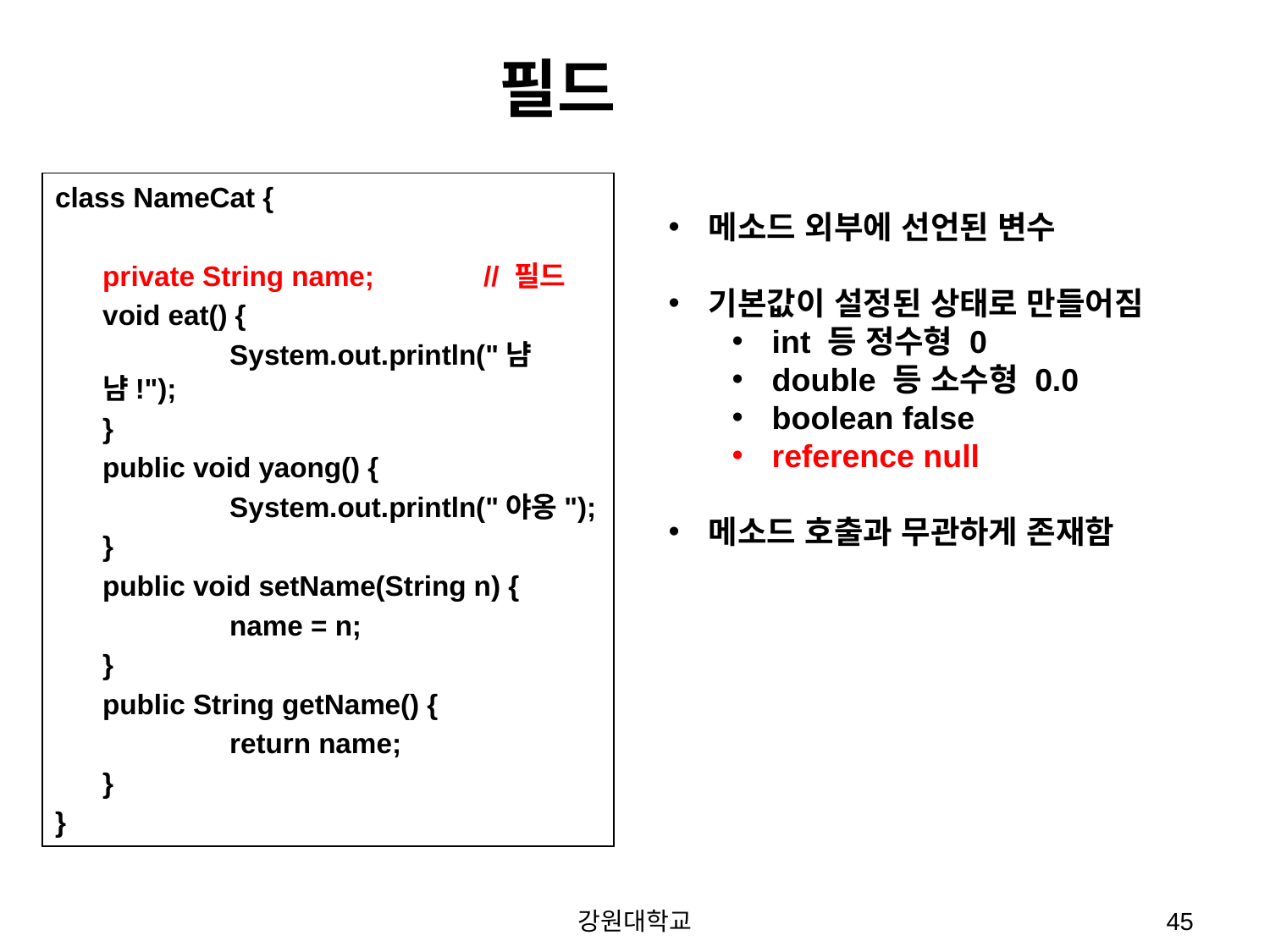

필드
class NameCat {

	private String name;	// 필드
	void eat() {
		System.out.println("냠냠!");
	}
	public void yaong() {
		System.out.println("야옹");
	}
	public void setName(String n) {
		name = n;
	}
	public String getName() {
		return name;
	}
}
메소드 외부에 선언된 변수

기본값이 설정된 상태로 만들어짐
int 등 정수형 0
double 등 소수형 0.0
boolean false
reference null

메소드 호출과 무관하게 존재함
강원대학교
45